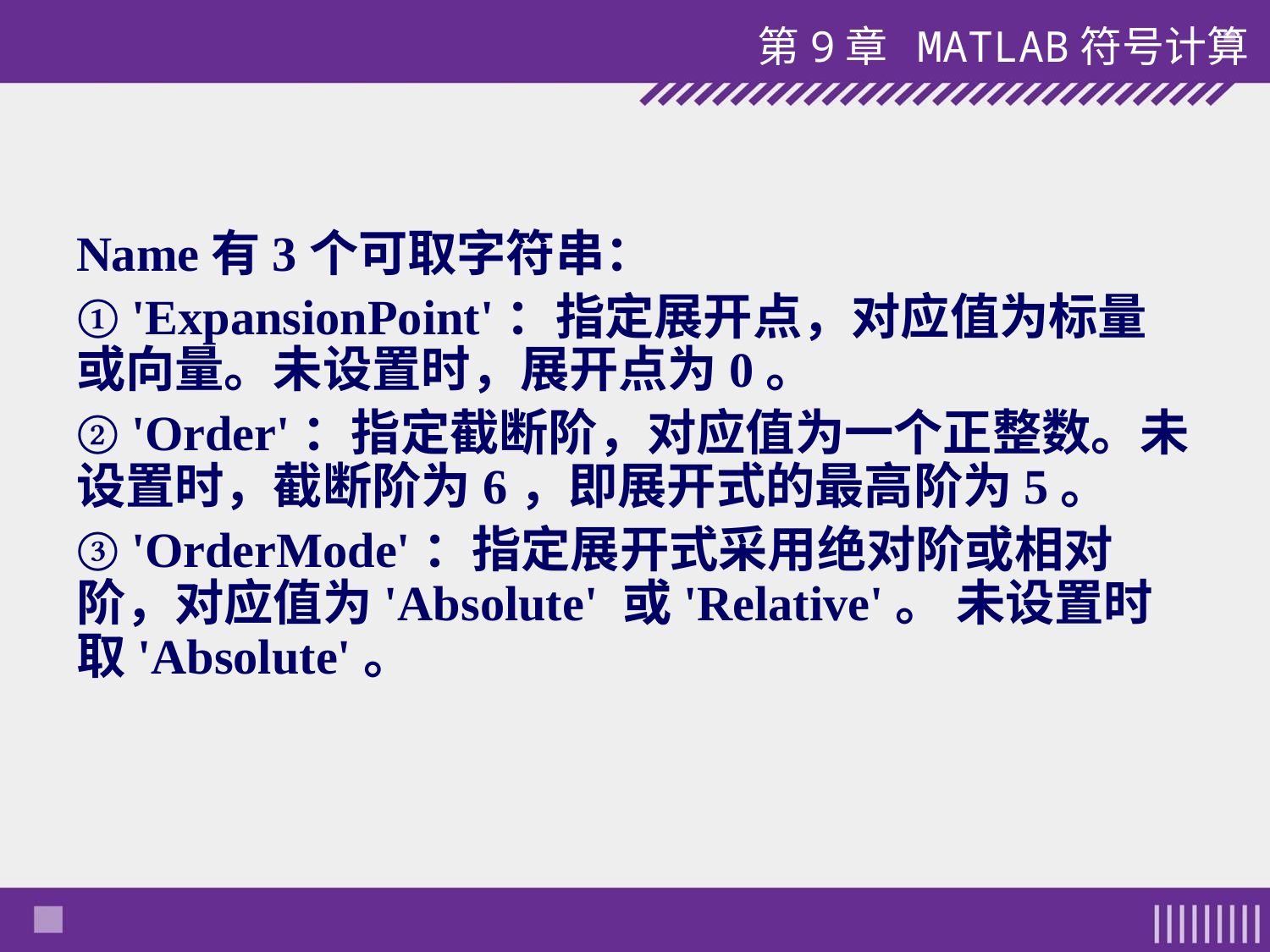

第9章  MATLAB符号计算
Name有3个可取字符串：
① 'ExpansionPoint'：指定展开点，对应值为标量或向量。未设置时，展开点为0。
② 'Order'：指定截断阶，对应值为一个正整数。未设置时，截断阶为6，即展开式的最高阶为5。
③ 'OrderMode'：指定展开式采用绝对阶或相对阶，对应值为'Absolute' 或'Relative'。 未设置时取'Absolute'。